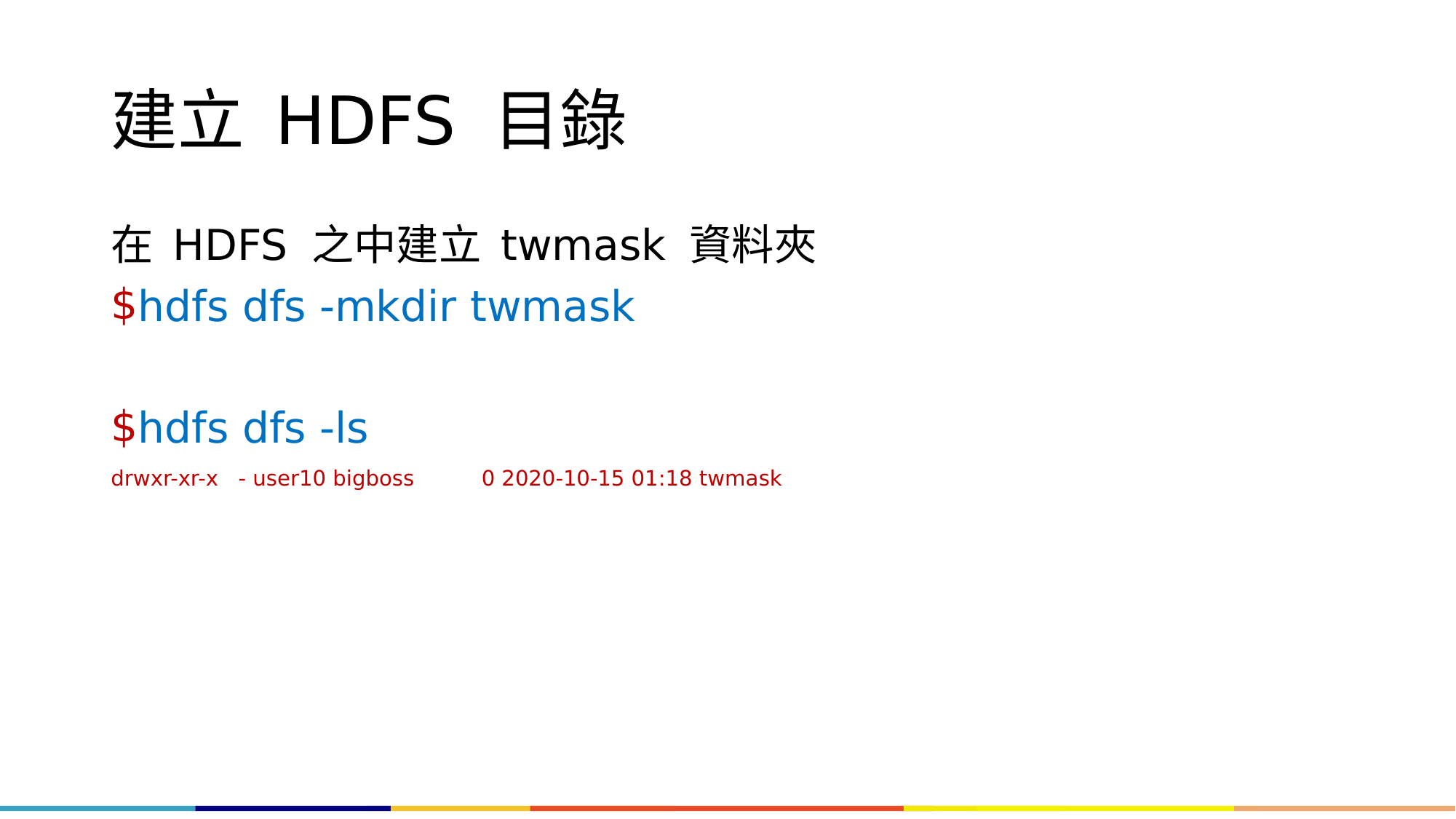

# 建立 HDFS 目錄
在 HDFS 之中建立 twmask 資料夾
hdfs dfs -mkdir twmask

hdfs dfs -ls
drwxr-xr-x   - user10 bigboss          0 2020-10-15 01:18 twmask